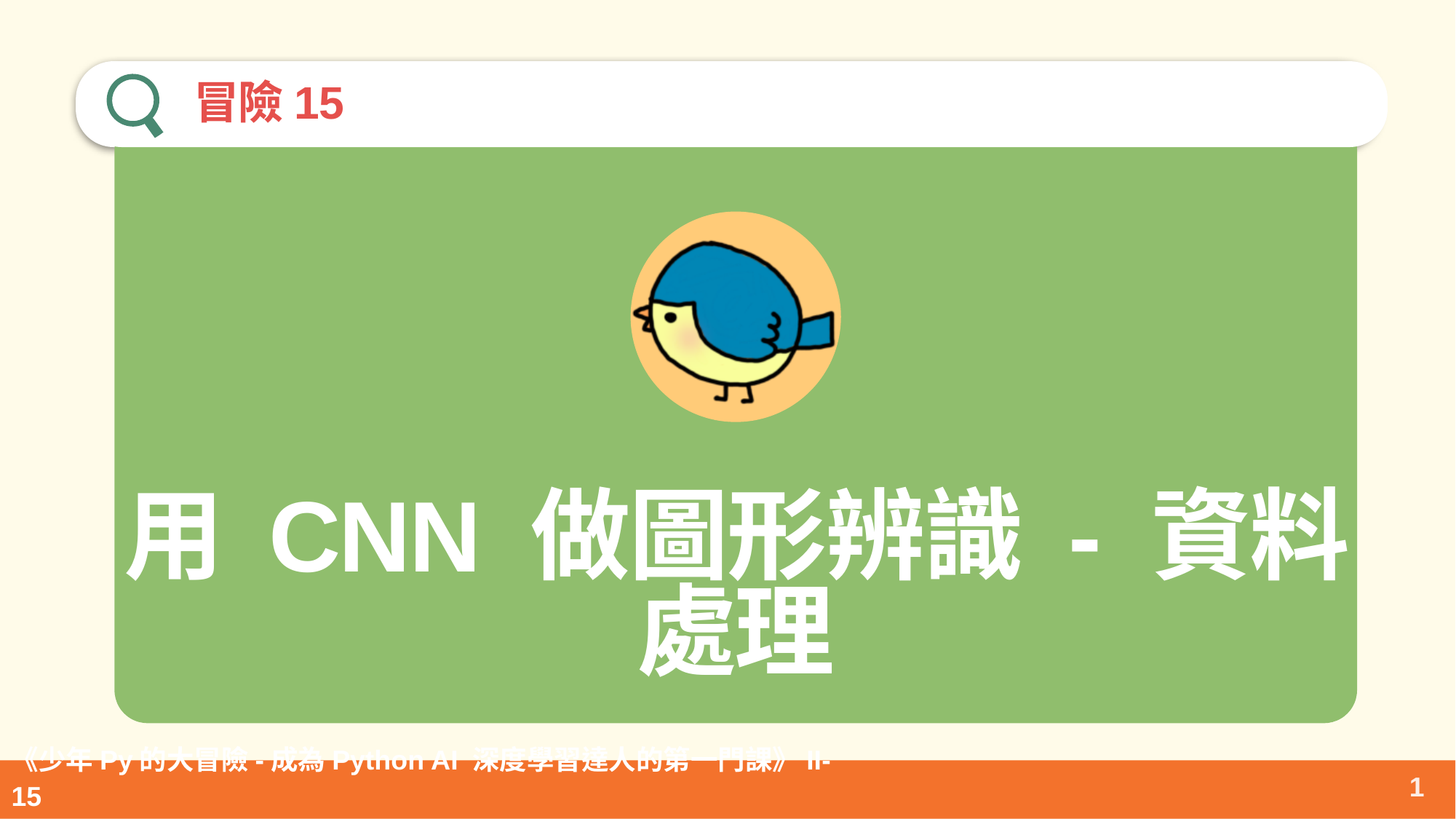

冒險15
用 CNN 做圖形辨識 - 資料處理
1